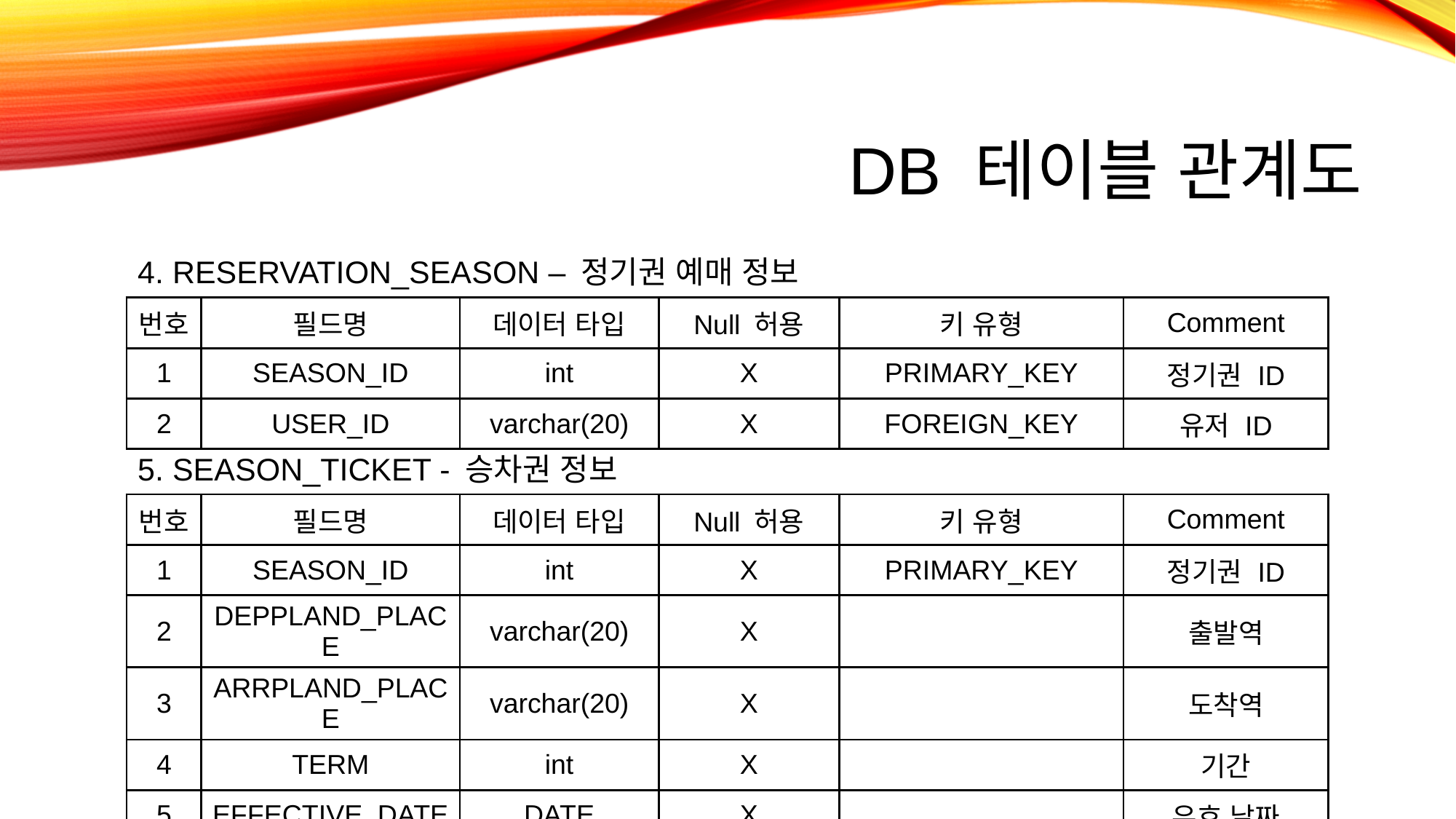

# DB 테이블 관계도
4. RESERVATION_SEASON – 정기권 예매 정보
| 번호 | 필드명 | 데이터 타입 | Null 허용 | 키 유형 | Comment |
| --- | --- | --- | --- | --- | --- |
| 1 | SEASON\_ID | int | X | PRIMARY\_KEY | 정기권 ID |
| 2 | USER\_ID | varchar(20) | X | FOREIGN\_KEY | 유저 ID |
5. SEASON_TICKET - 승차권 정보
| 번호 | 필드명 | 데이터 타입 | Null 허용 | 키 유형 | Comment |
| --- | --- | --- | --- | --- | --- |
| 1 | SEASON\_ID | int | X | PRIMARY\_KEY | 정기권 ID |
| 2 | DEPPLAND\_PLACE | varchar(20) | X |  | 출발역 |
| 3 | ARRPLAND\_PLACE | varchar(20) | X |  | 도착역 |
| 4 | TERM | int | X |  | 기간 |
| 5 | EFFECTIVE\_DATE | DATE | X |  | 유효 날짜 |
| 6 | EXPIRATION\_DATE | DATE | X |  | 만기 날짜 |